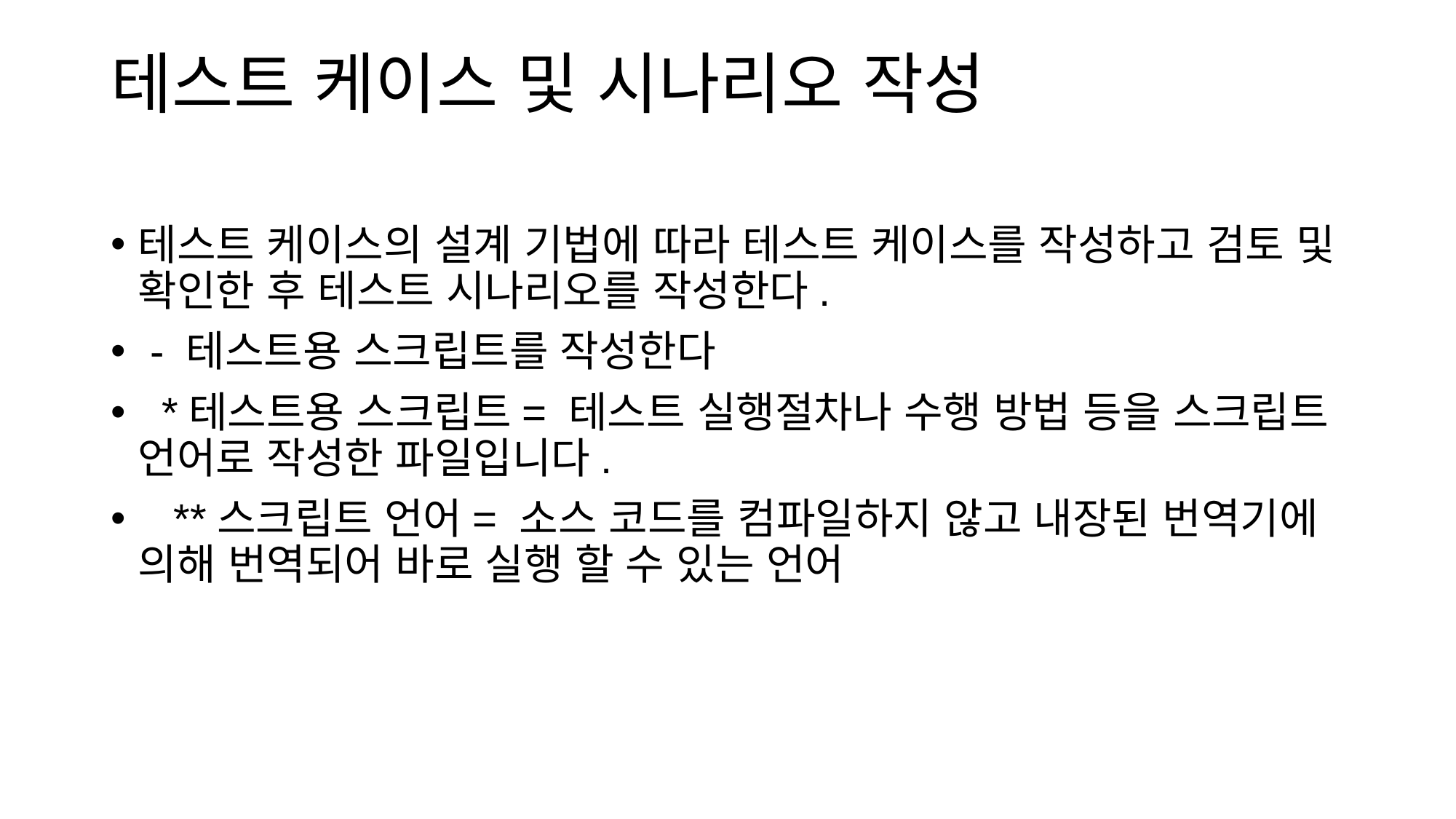

# 테스트 케이스 및 시나리오 작성

테스트 케이스의 설계 기법에 따라 테스트 케이스를 작성하고 검토 및 확인한 후 테스트 시나리오를 작성한다.
 - 테스트용 스크립트를 작성한다
  *테스트용 스크립트= 테스트 실행절차나 수행 방법 등을 스크립트 언어로 작성한 파일입니다.
   **스크립트 언어= 소스 코드를 컴파일하지 않고 내장된 번역기에 의해 번역되어 바로 실행 할 수 있는 언어